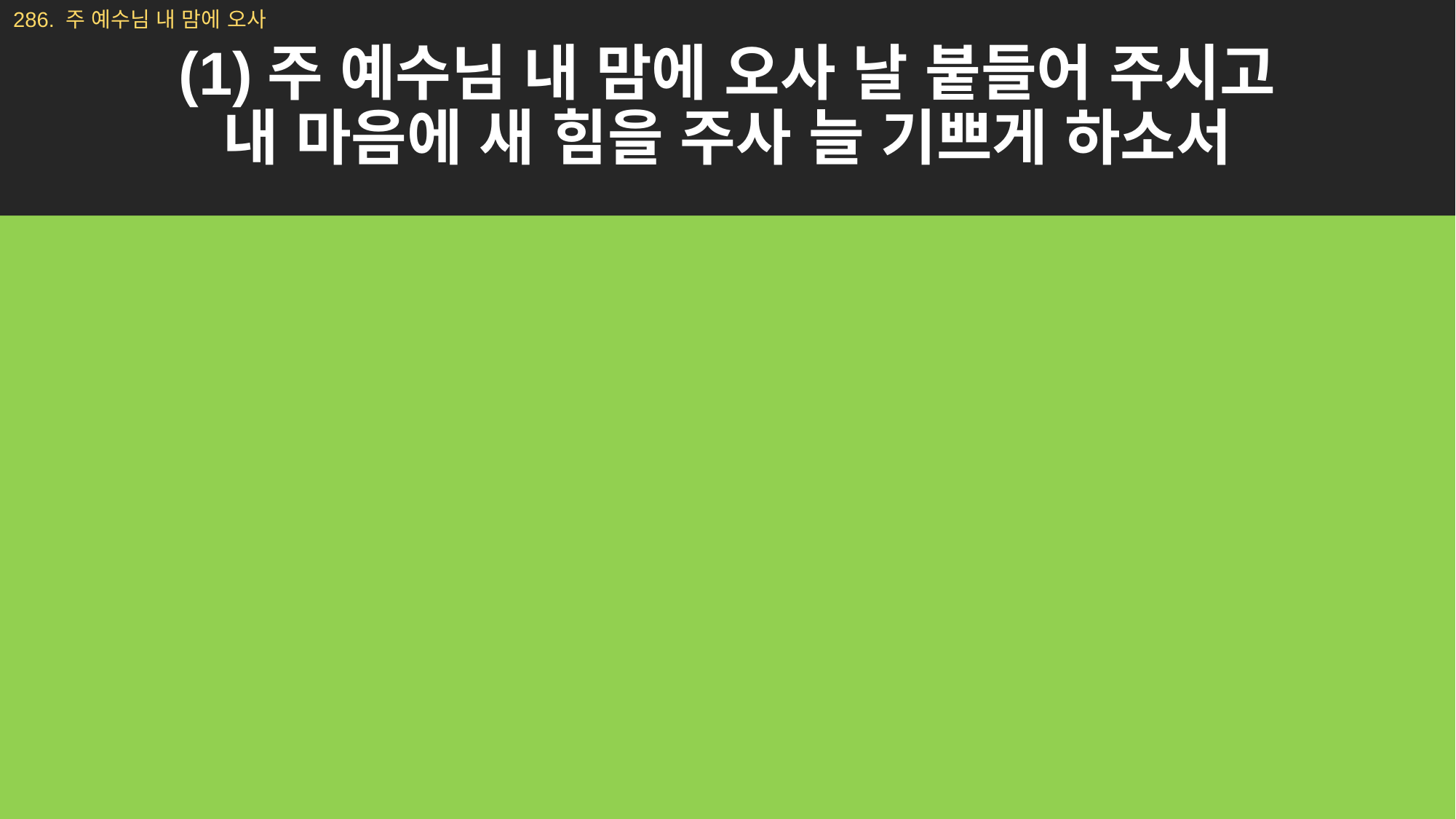

# (1)주 예수님 내 맘에 오사 날 붙들어 주시고 내 마음에 새 힘을 주사 늘 기쁘게 하소서
286. 주 예수님 내 맘에 오사